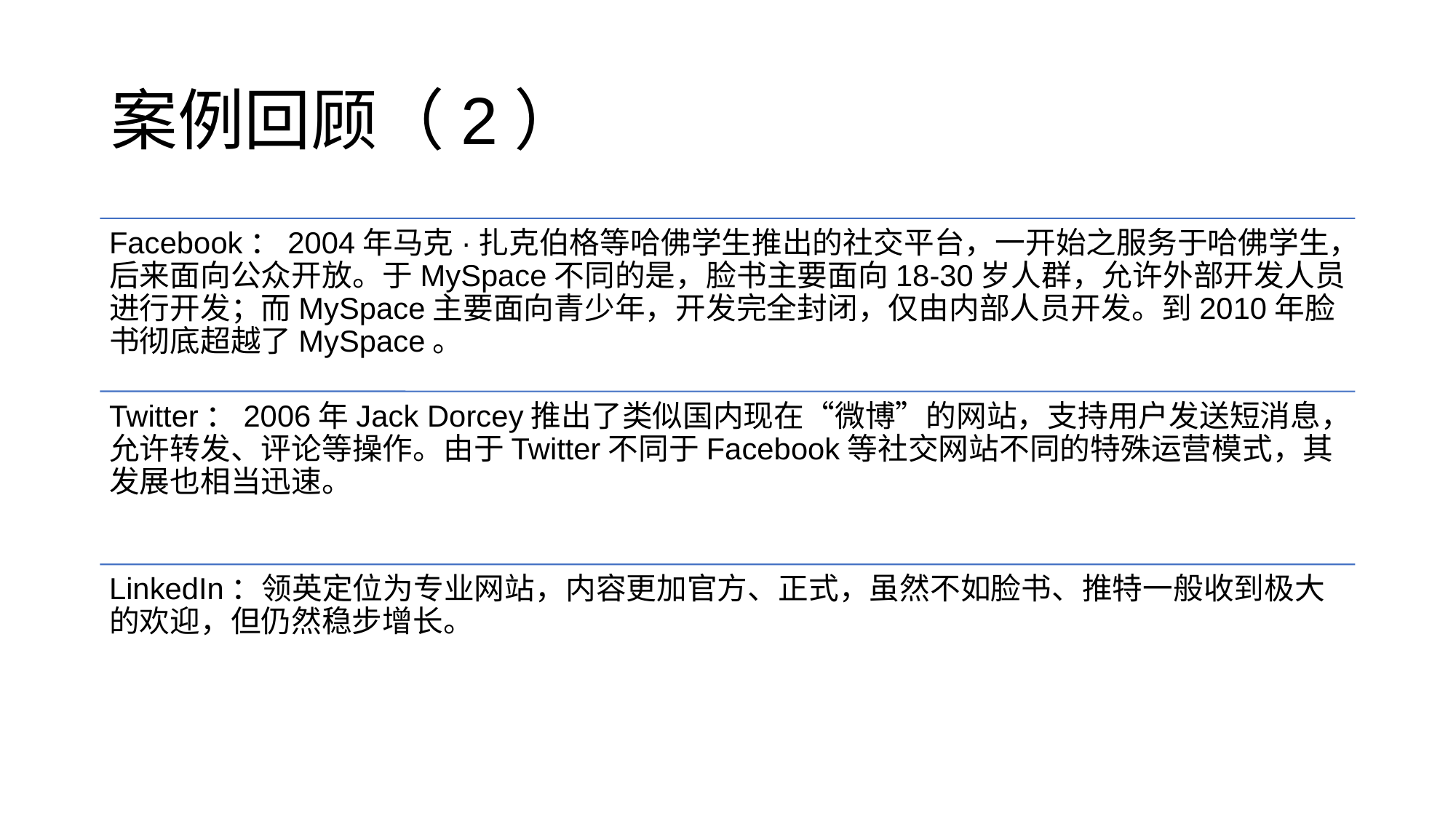

# 案例回顾（2）
Facebook：2004年马克·扎克伯格等哈佛学生推出的社交平台，一开始之服务于哈佛学生，后来面向公众开放。于MySpace不同的是，脸书主要面向18-30岁人群，允许外部开发人员进行开发；而MySpace主要面向青少年，开发完全封闭，仅由内部人员开发。到2010年脸书彻底超越了MySpace。
Twitter：2006年Jack Dorcey推出了类似国内现在“微博”的网站，支持用户发送短消息，允许转发、评论等操作。由于Twitter不同于Facebook等社交网站不同的特殊运营模式，其发展也相当迅速。
LinkedIn：领英定位为专业网站，内容更加官方、正式，虽然不如脸书、推特一般收到极大的欢迎，但仍然稳步增长。